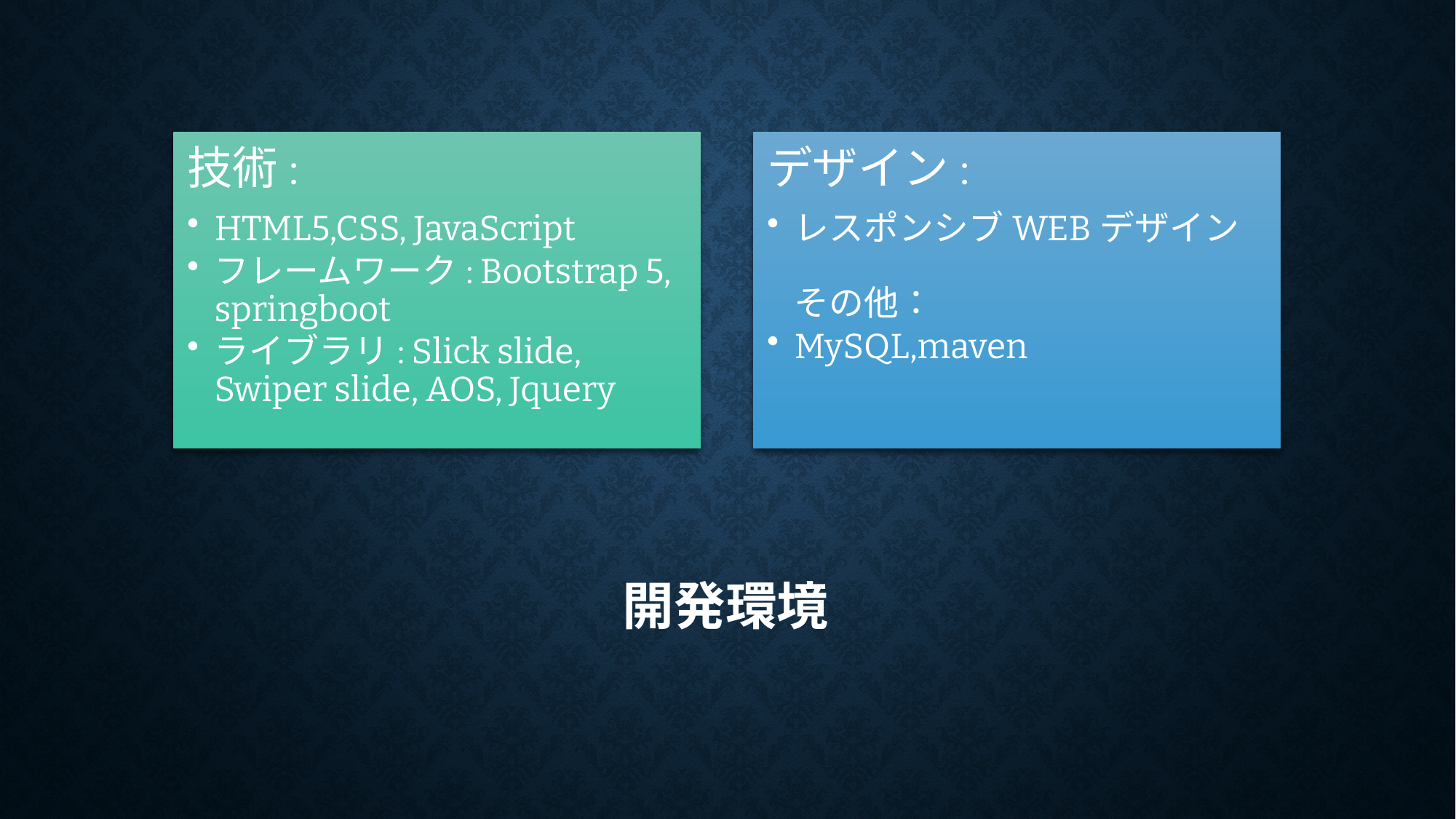

技術:
HTML5,CSS, JavaScript
フレームワーク: Bootstrap 5, springboot
ライブラリ: Slick slide, Swiper slide, AOS, Jquery
デザイン:
レスポンシブWEBデザイン
その他：
MySQL,maven
# 開発環境